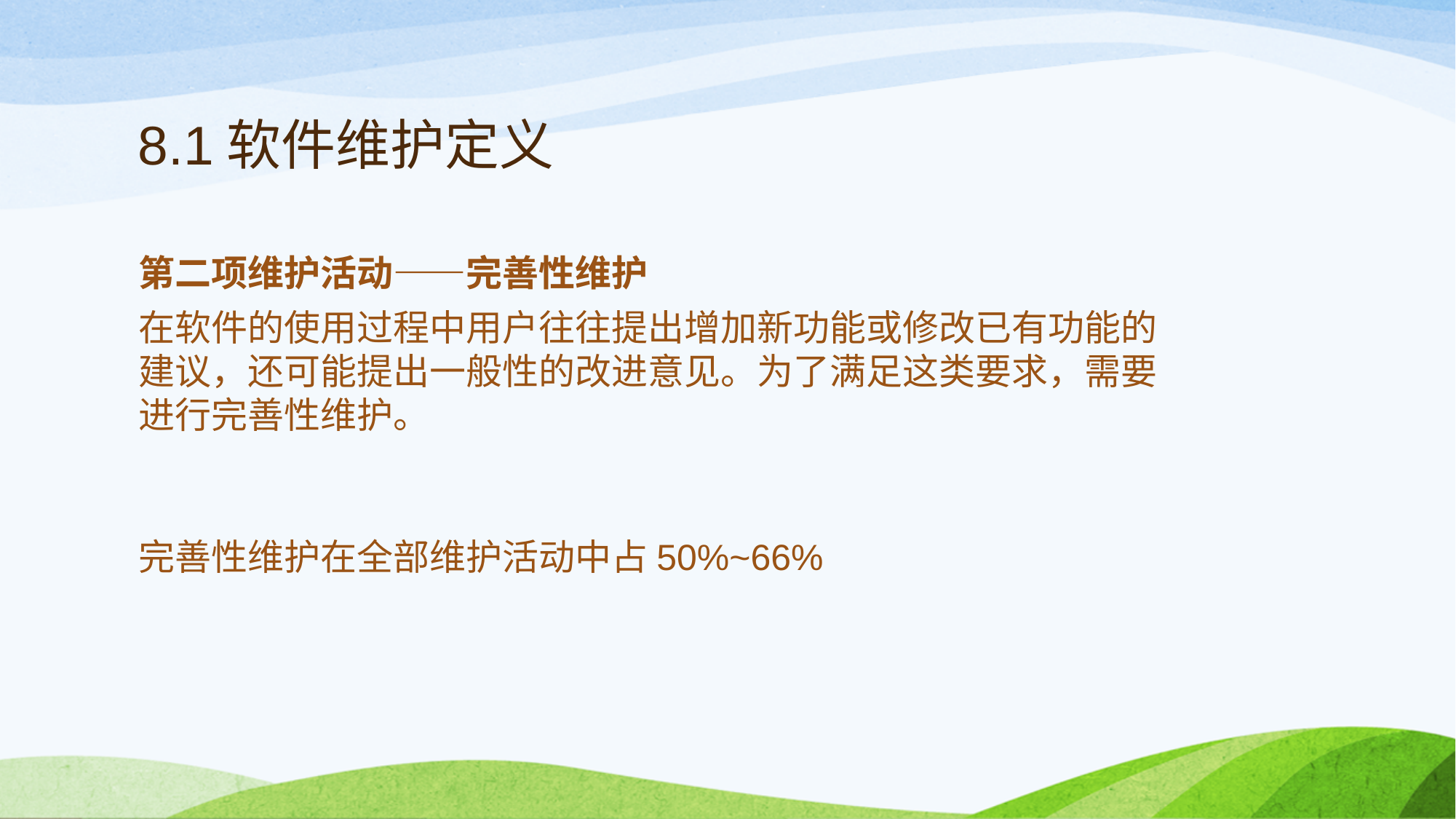

# 8.1软件维护定义
第二项维护活动——完善性维护
在软件的使用过程中用户往往提出增加新功能或修改已有功能的建议，还可能提出一般性的改进意见。为了满足这类要求，需要进行完善性维护。

完善性维护在全部维护活动中占50%~66%